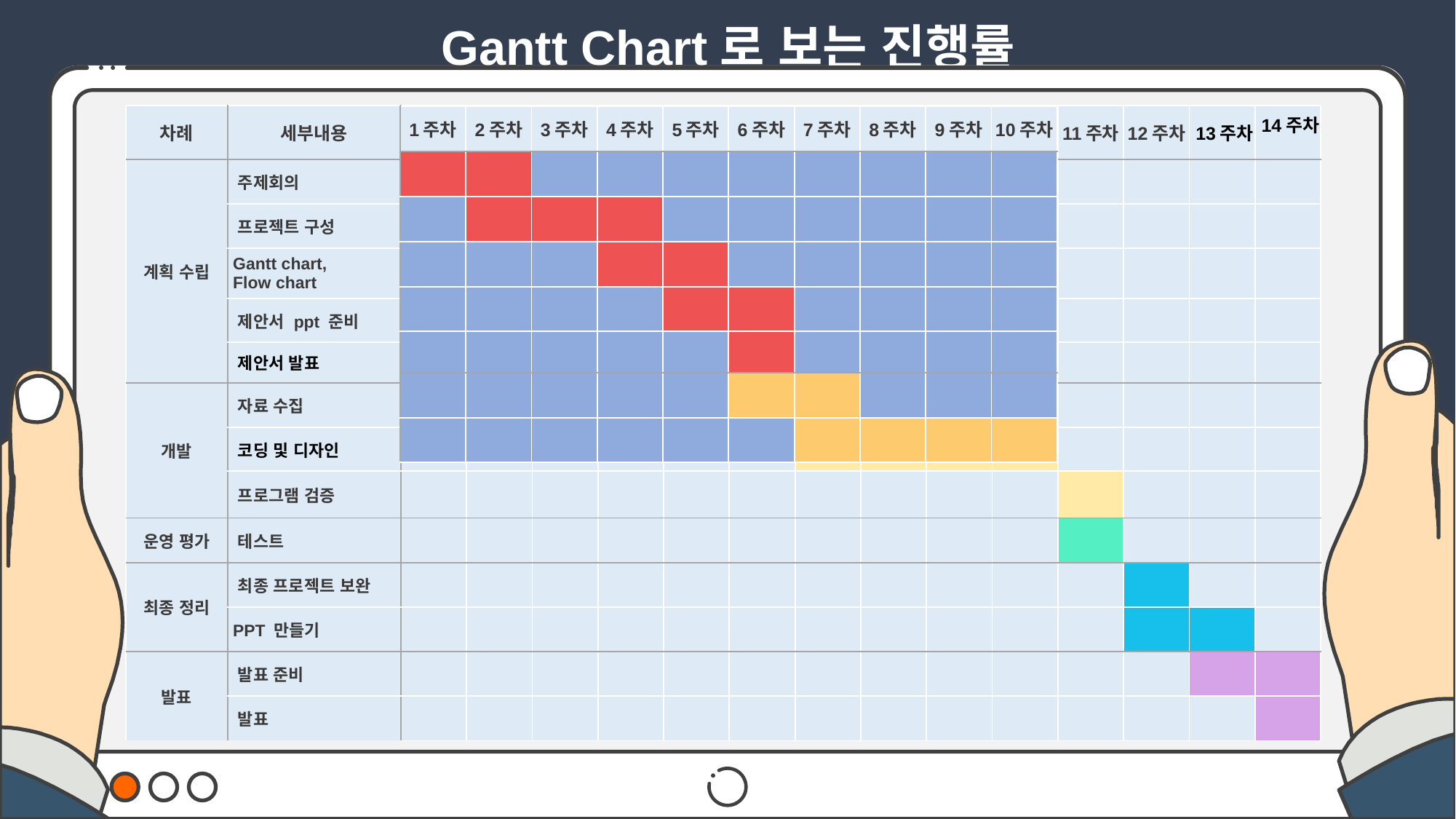

Gantt Chart로 보는 진행률

| 차례 | 세부내용 | 1주차 | 2주차 | 3주차 | 4주차 | 5주차 | 6주차 | 7주차 | 8주차 | 9주차 | 10주차 | 11주차 | 12주차 | 13주차 | 14주차 |
| --- | --- | --- | --- | --- | --- | --- | --- | --- | --- | --- | --- | --- | --- | --- | --- |
| 계획 수립 | 주제회의 |  |  |  |  |  |  |  |  |  |  |  |  |  |  |
|  | 프로젝트 구성 |  |  |  |  |  |  |  |  |  |  |  |  |  |  |
|  | Gantt chart, Flow chart |  |  |  |  |  |  |  |  |  |  |  |  |  |  |
|  | 제안서 ppt 준비 |  |  |  |  |  |  |  |  |  |  |  |  |  |  |
|  | 제안서 발표 |  |  |  |  |  |  |  |  |  |  |  |  |  |  |
| 개발 | 자료 수집 |  |  |  |  |  |  |  |  |  |  |  |  |  |  |
|  | 코딩 및 디자인 |  |  |  |  |  |  |  |  |  |  |  |  |  |  |
|  | 프로그램 검증 |  |  |  |  |  |  |  |  |  |  |  |  |  |  |
| 운영 평가 | 테스트 |  |  |  |  |  |  |  |  |  |  |  |  |  |  |
| 최종 정리 | 최종 프로젝트 보완 |  |  |  |  |  |  |  |  |  |  |  |  |  |  |
|  | PPT 만들기 |  |  |  |  |  |  |  |  |  |  |  |  |  |  |
| 발표 | 발표 준비 |  |  |  |  |  |  |  |  |  |  |  |  |  |  |
|  | 발표 |  |  |  |  |  |  |  |  |  |  |  |  |  |  |
| 1주차 | 2주차 | 3주차 | 4주차 | 5주차 | 6주차 | 7주차 | 8주차 | 9주차 | 10주차 |
| --- | --- | --- | --- | --- | --- | --- | --- | --- | --- |
|  |  |  |  |  |  |  |  |  |  |
|  |  |  |  |  |  |  |  |  |  |
|  |  |  |  |  |  |  |  |  |  |
|  |  |  |  |  |  |  |  |  |  |
|  |  |  |  |  |  |  |  |  |  |
|  |  |  |  |  |  |  |  |  |  |
|  |  |  |  |  |  |  |  |  |  |